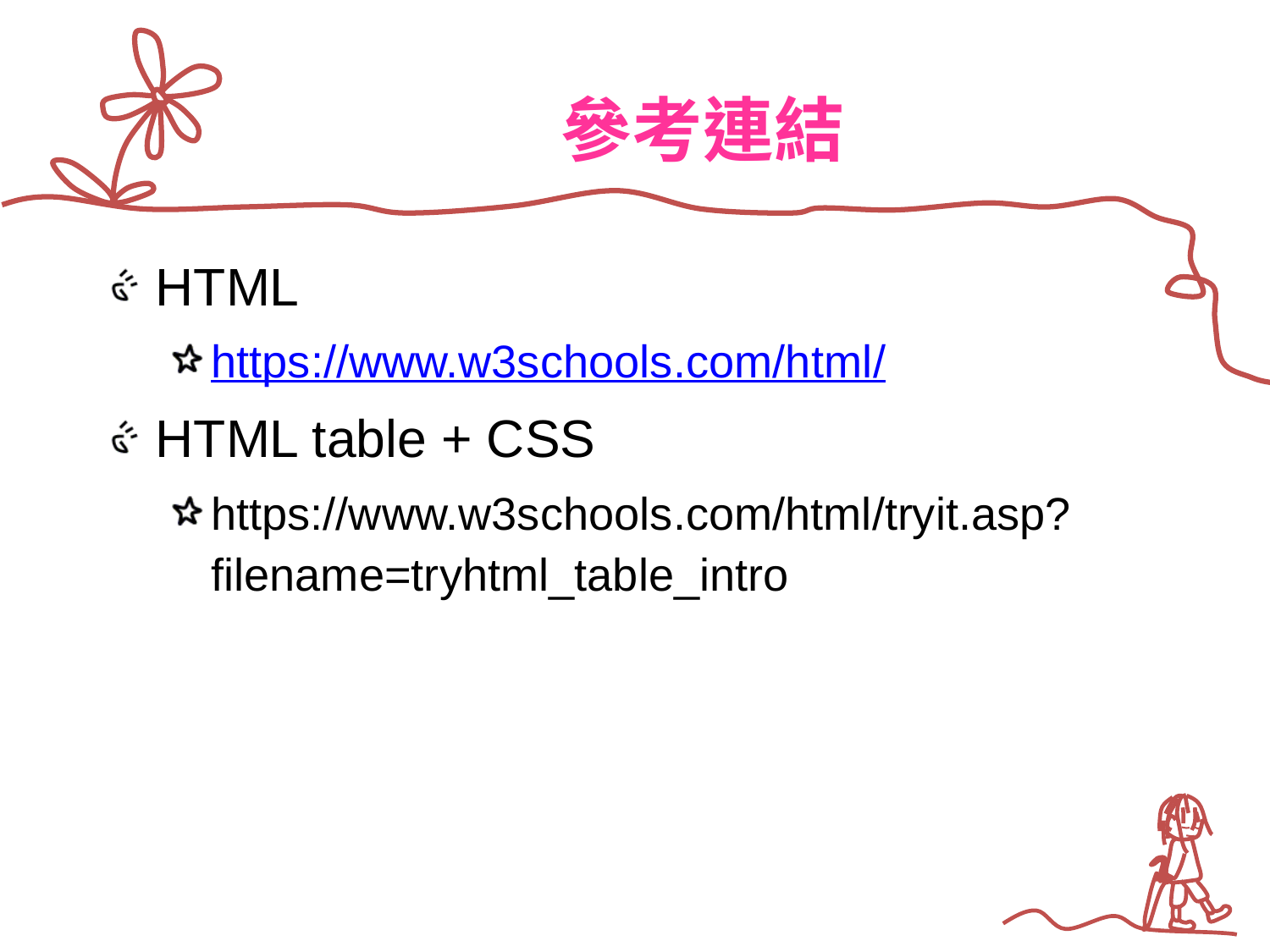

# 參考連結
HTML
https://www.w3schools.com/html/
HTML table + CSS
https://www.w3schools.com/html/tryit.asp?filename=tryhtml_table_intro